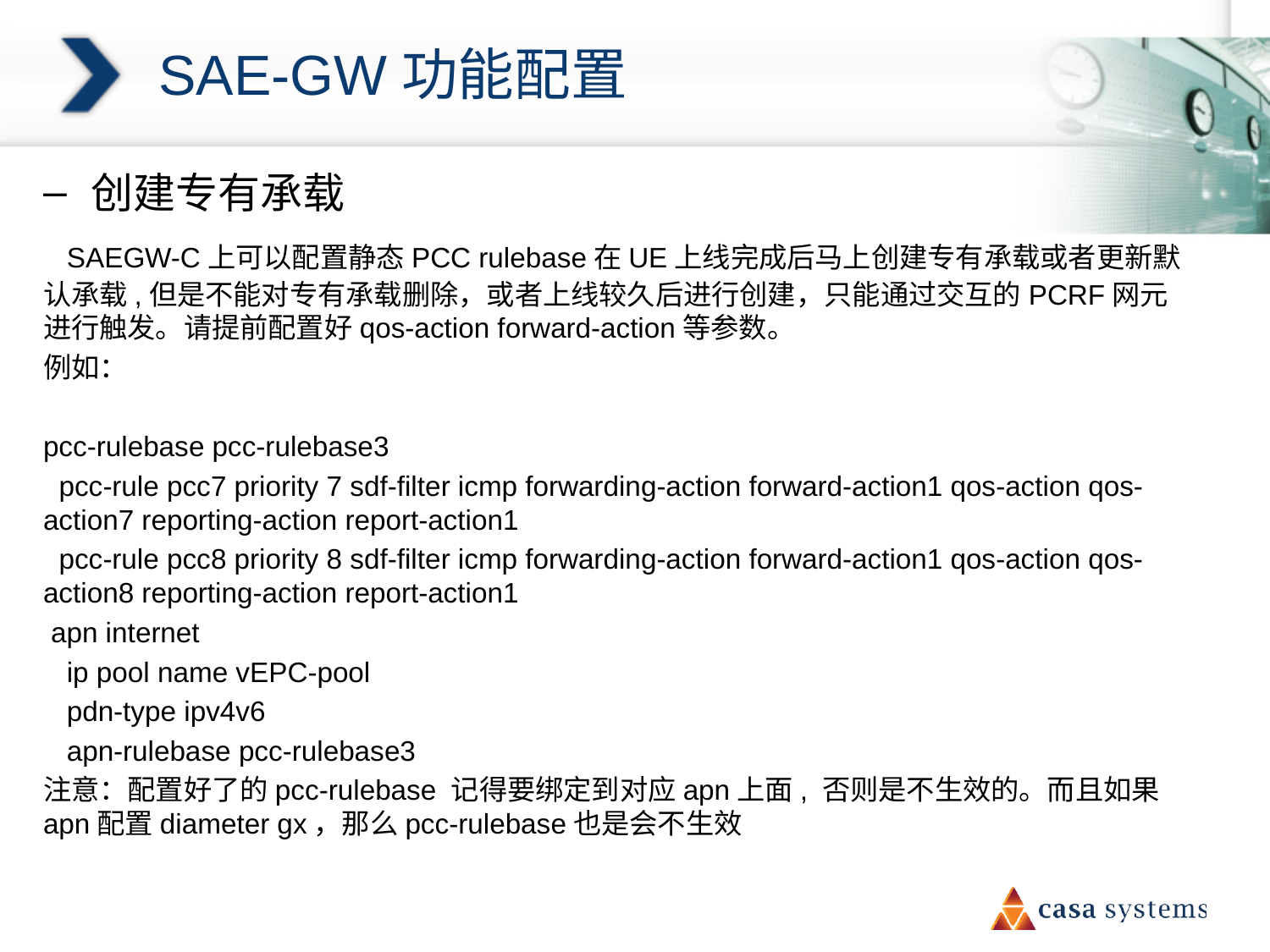

# SAE-GW功能配置
创建专有承载
  SAEGW-C上可以配置静态PCC rulebase在UE上线完成后马上创建专有承载或者更新默认承载,但是不能对专有承载删除，或者上线较久后进行创建，只能通过交互的PCRF网元进行触发。请提前配置好qos-action forward-action等参数。
例如：

pcc-rulebase pcc-rulebase3
  pcc-rule pcc7 priority 7 sdf-filter icmp forwarding-action forward-action1 qos-action qos-action7 reporting-action report-action1
  pcc-rule pcc8 priority 8 sdf-filter icmp forwarding-action forward-action1 qos-action qos-action8 reporting-action report-action1
 apn internet
   ip pool name vEPC-pool
   pdn-type ipv4v6
   apn-rulebase pcc-rulebase3
注意：配置好了的pcc-rulebase 记得要绑定到对应apn上面, 否则是不生效的。而且如果apn配置diameter gx，那么pcc-rulebase也是会不生效